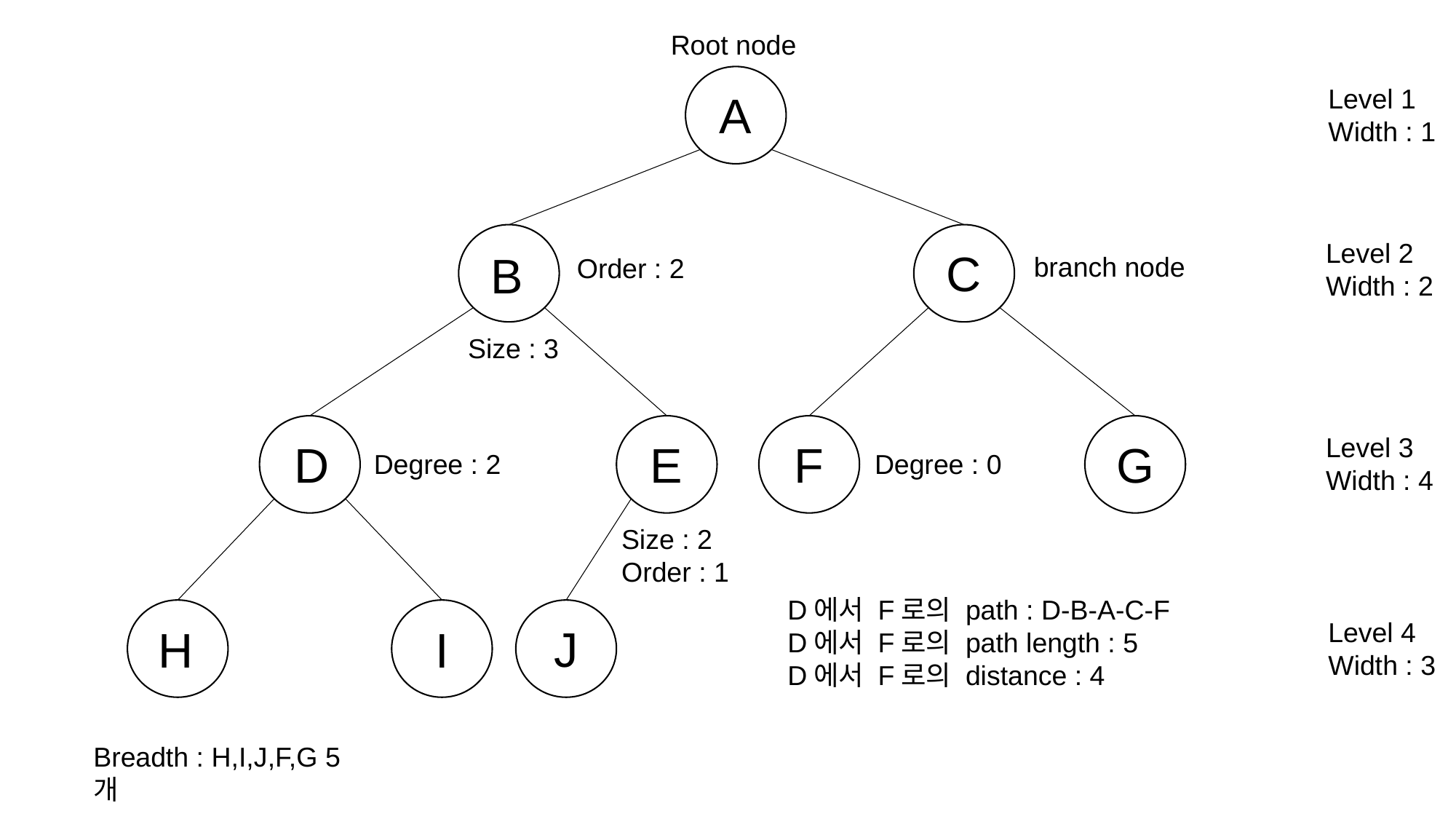

Root node

Level 1
Width : 1
A

Level 2
Width : 2
C
B
branch node
Order : 2
Size : 3

Level 3
Width : 4
G
E
F
D
Degree : 2
Degree : 0
Size : 2
Order : 1
D에서 F로의 path : D-B-A-C-F
D에서 F로의 path length : 5
D에서 F로의 distance : 4

Level 4
Width : 3
J
H
I
Breadth : H,I,J,F,G 5개